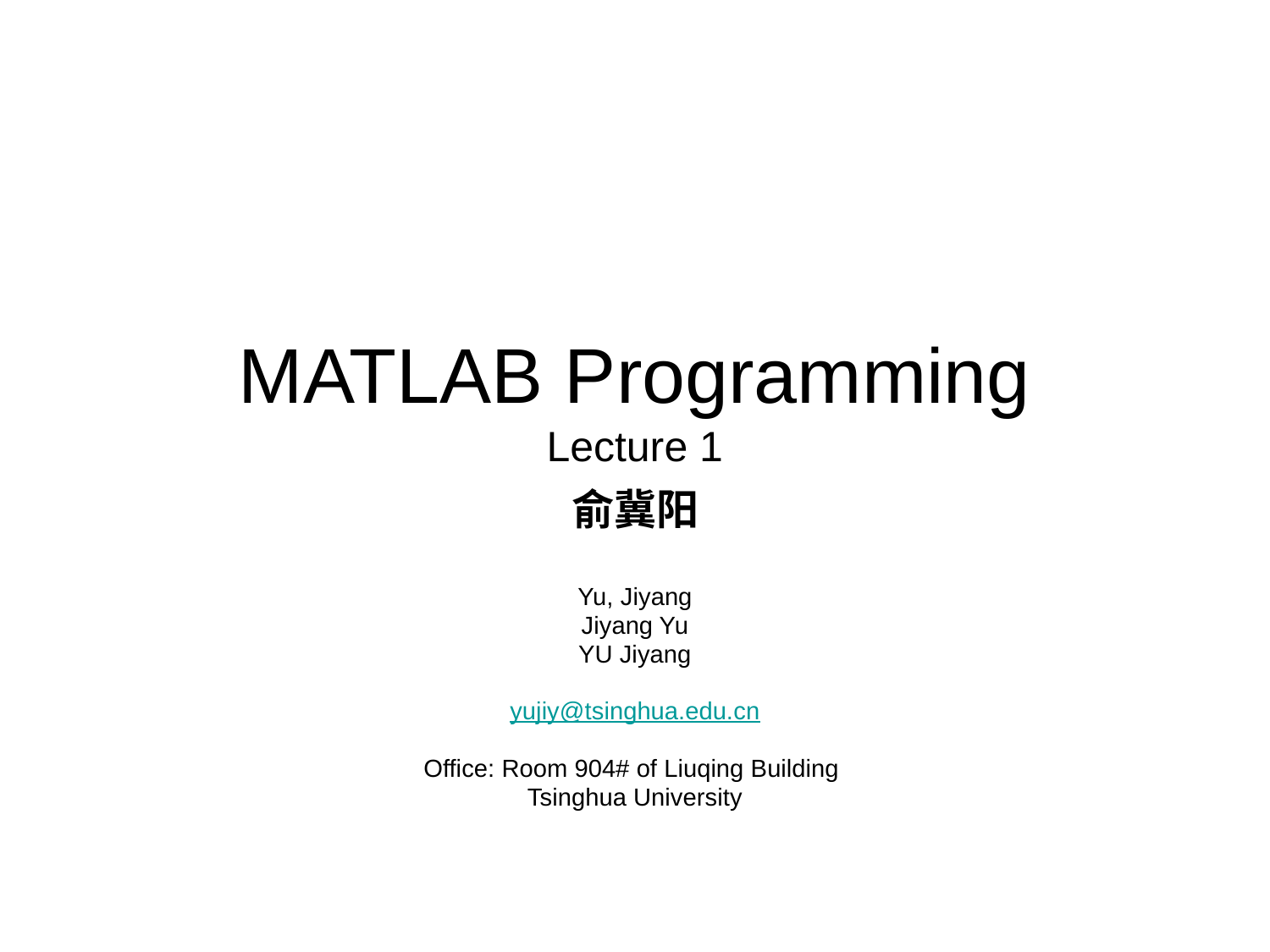

# MATLAB Programming Lecture 1
俞冀阳

Yu, Jiyang
Jiyang Yu
YU Jiyang

yujiy@tsinghua.edu.cn

Office: Room 904# of Liuqing Building
Tsinghua University